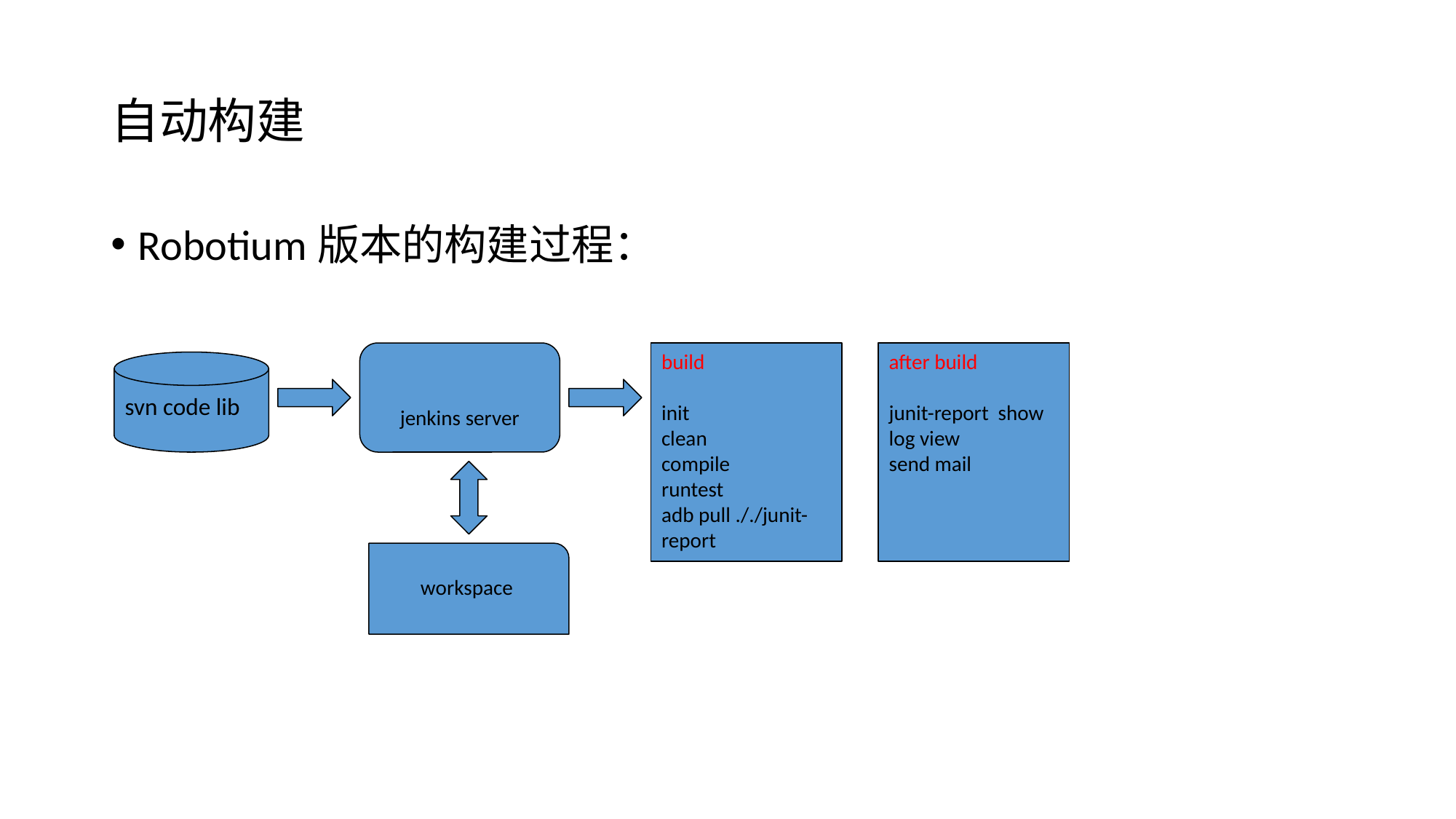

# 自动构建
Robotium版本的构建过程：

jenkins server
build

init
clean
compile
runtest
adb pull ././junit-report

after build

junit-report  show
log view
send mail

svn code lib

workspace